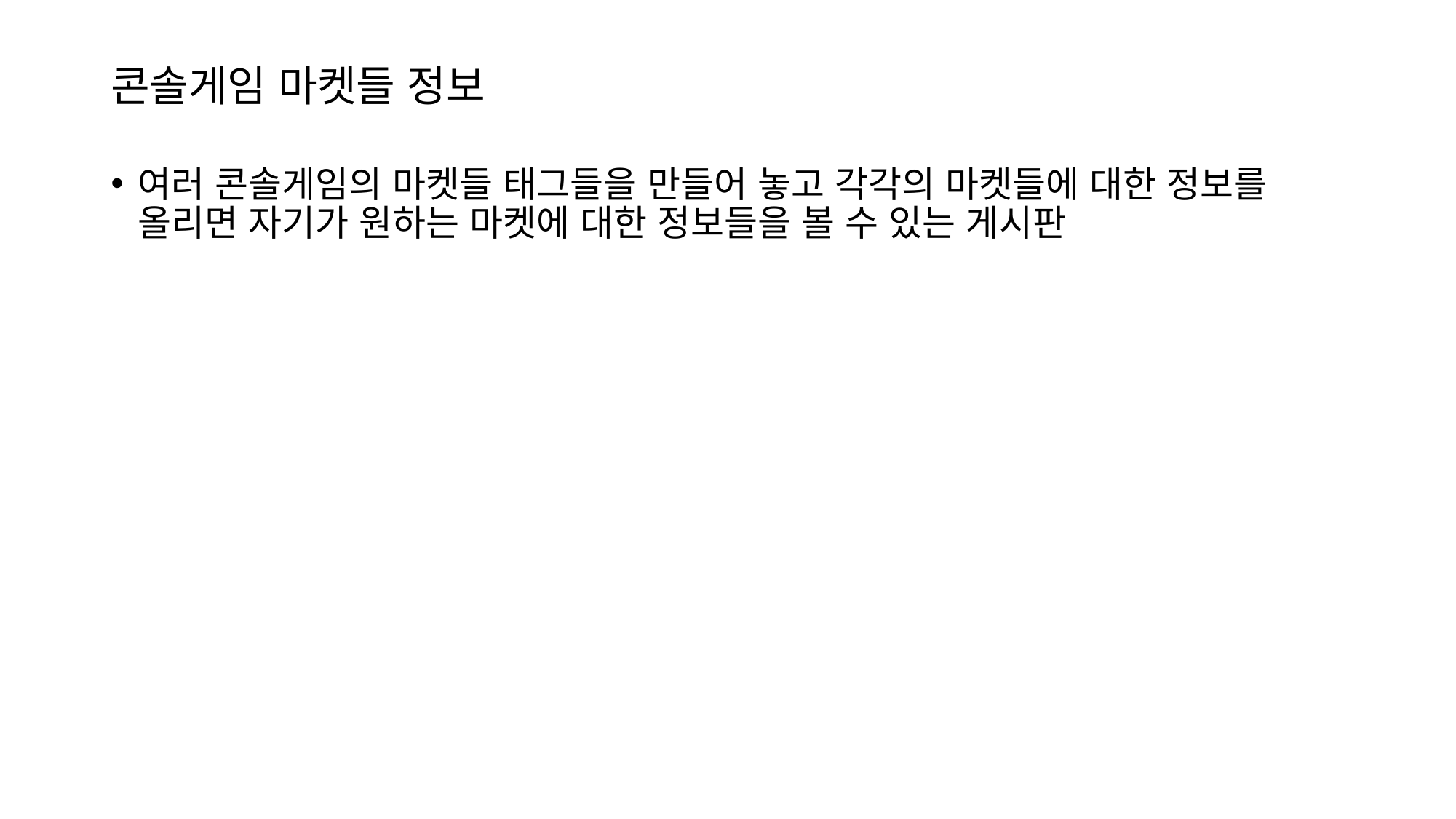

# 콘솔게임 마켓들 정보
여러 콘솔게임의 마켓들 태그들을 만들어 놓고 각각의 마켓들에 대한 정보를 올리면 자기가 원하는 마켓에 대한 정보들을 볼 수 있는 게시판